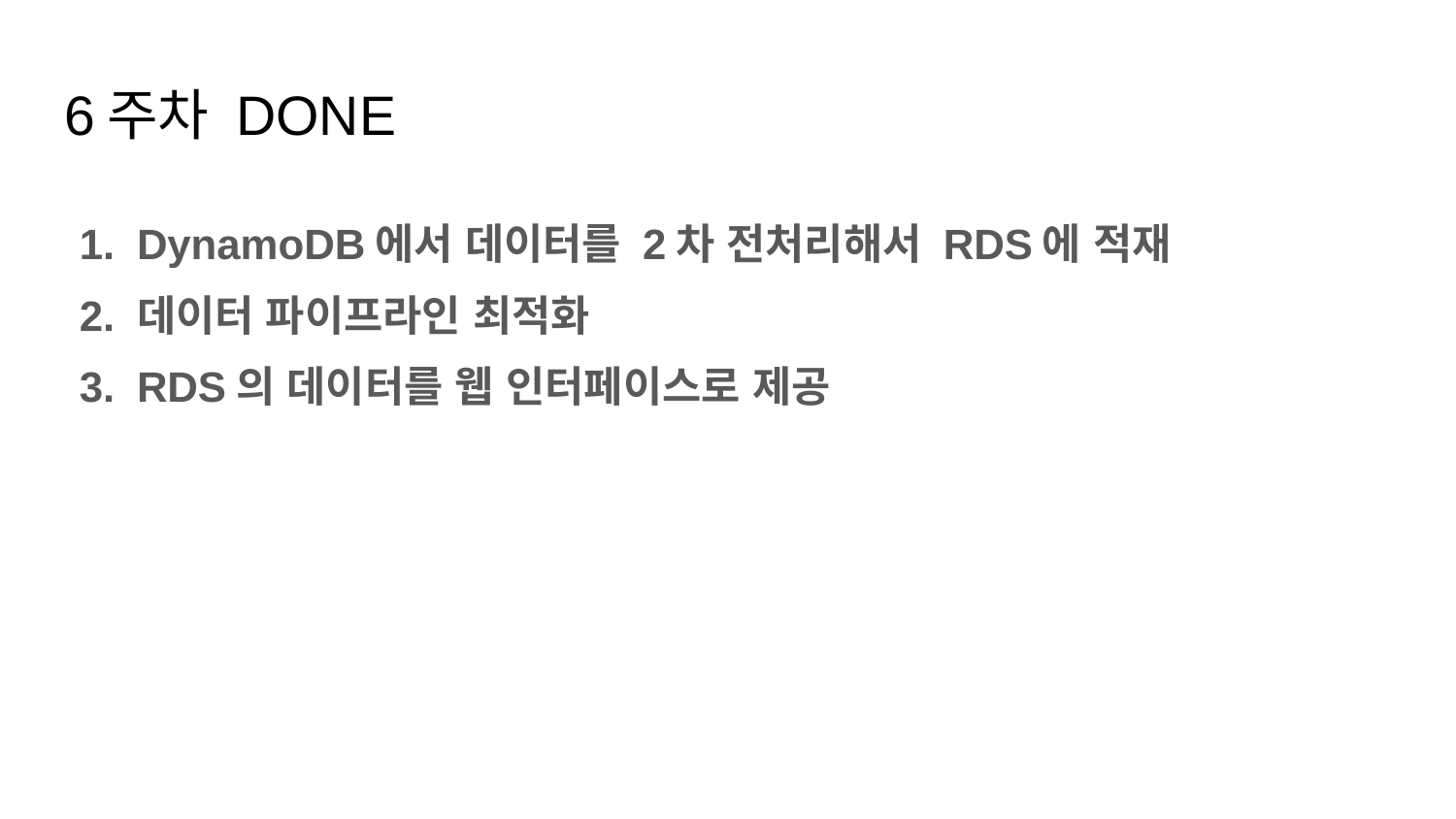

# 6주차 DONE
DynamoDB에서 데이터를 2차 전처리해서 RDS에 적재
데이터 파이프라인 최적화
RDS의 데이터를 웹 인터페이스로 제공